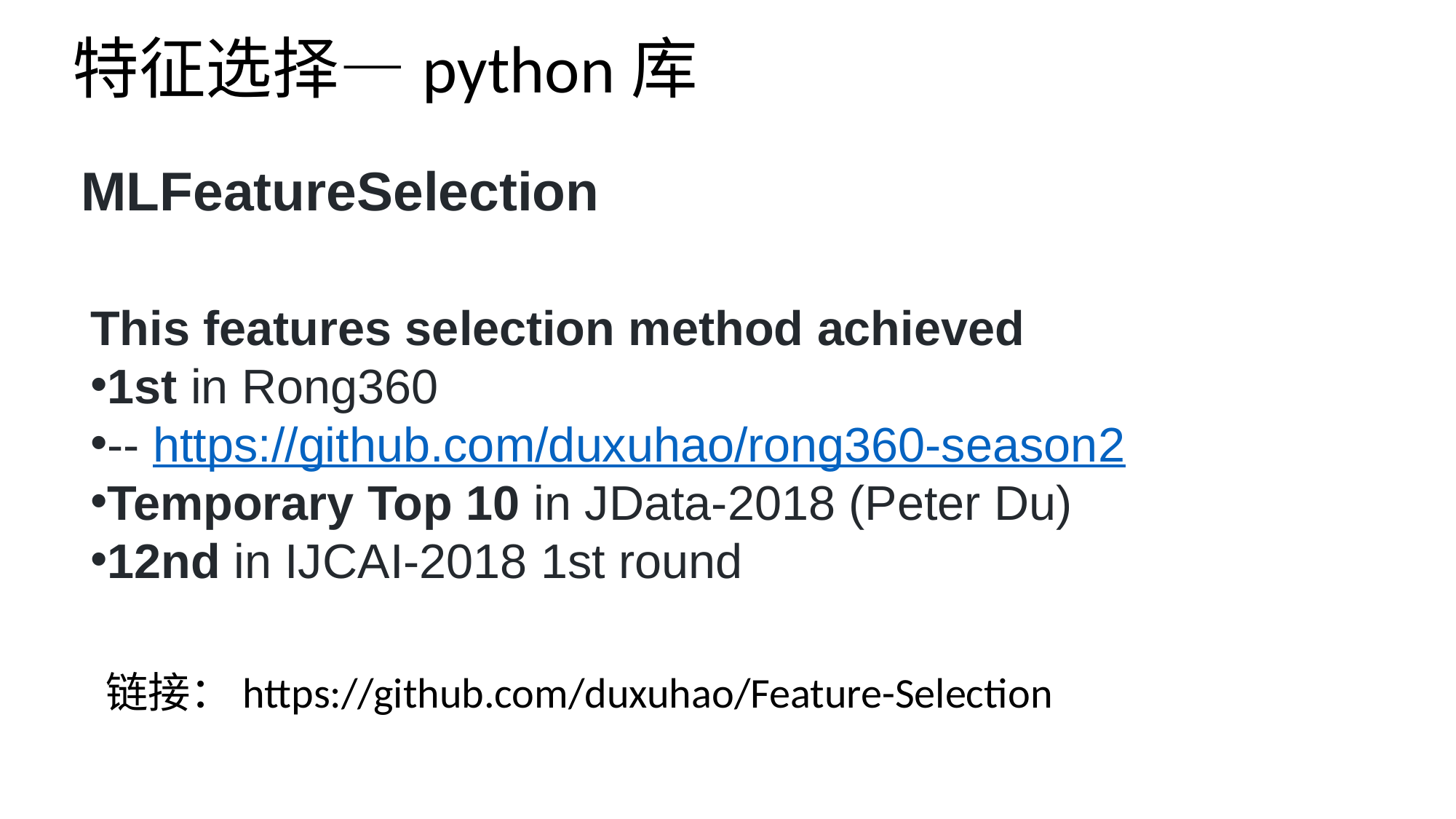

# 特征选择—python库
MLFeatureSelection
This features selection method achieved
1st in Rong360
-- https://github.com/duxuhao/rong360-season2
Temporary Top 10 in JData-2018 (Peter Du)
12nd in IJCAI-2018 1st round
链接：https://github.com/duxuhao/Feature-Selection